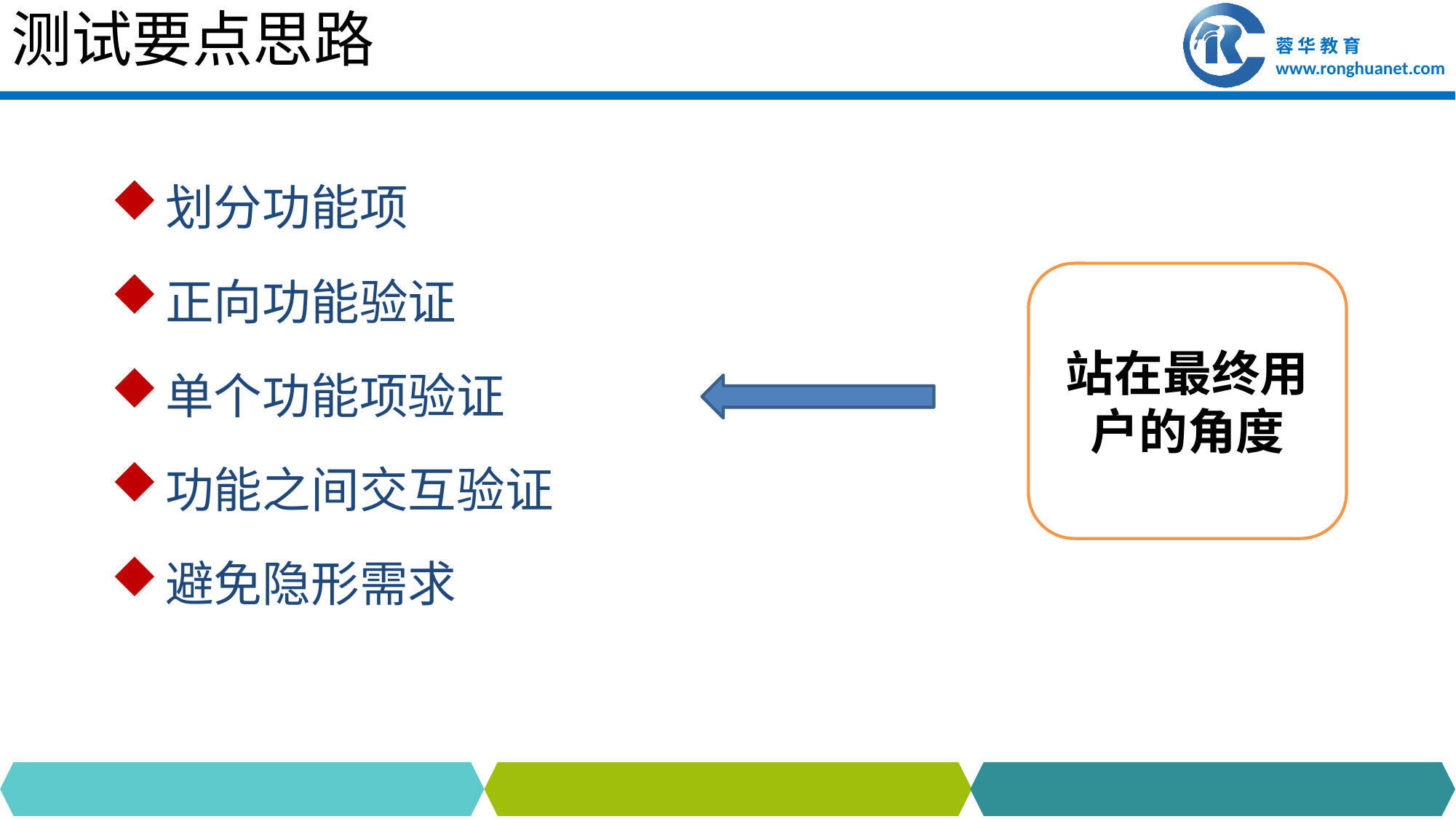

# 测试要点思路
划分功能项
正向功能验证
单个功能项验证
功能之间交互验证
避免隐形需求
站在最终用户的角度